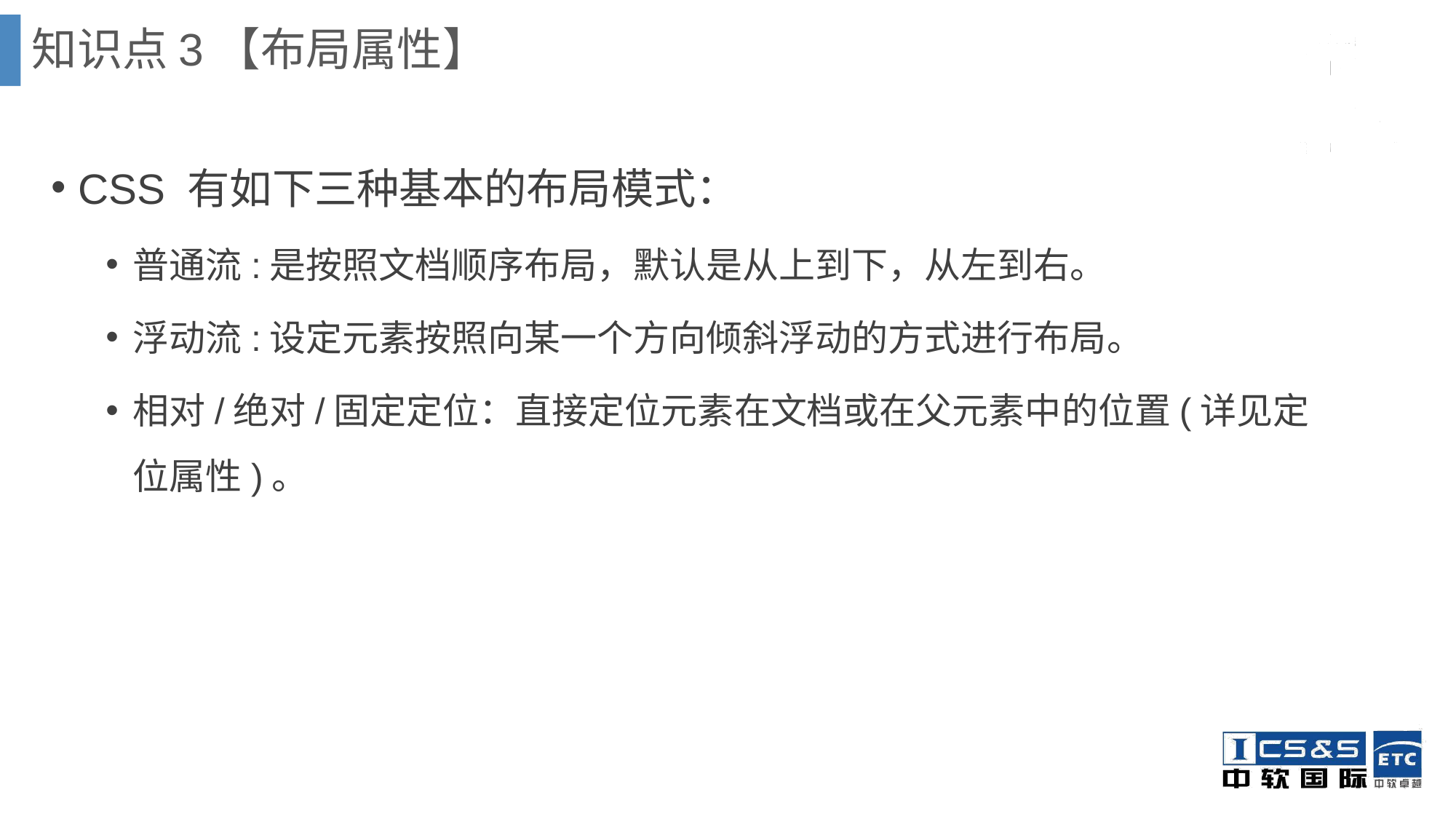

知识点3【布局属性】
CSS 有如下三种基本的布局模式：
普通流:是按照文档顺序布局，默认是从上到下，从左到右。
浮动流:设定元素按照向某一个方向倾斜浮动的方式进行布局。
相对/绝对/固定定位：直接定位元素在文档或在父元素中的位置(详见定位属性)。